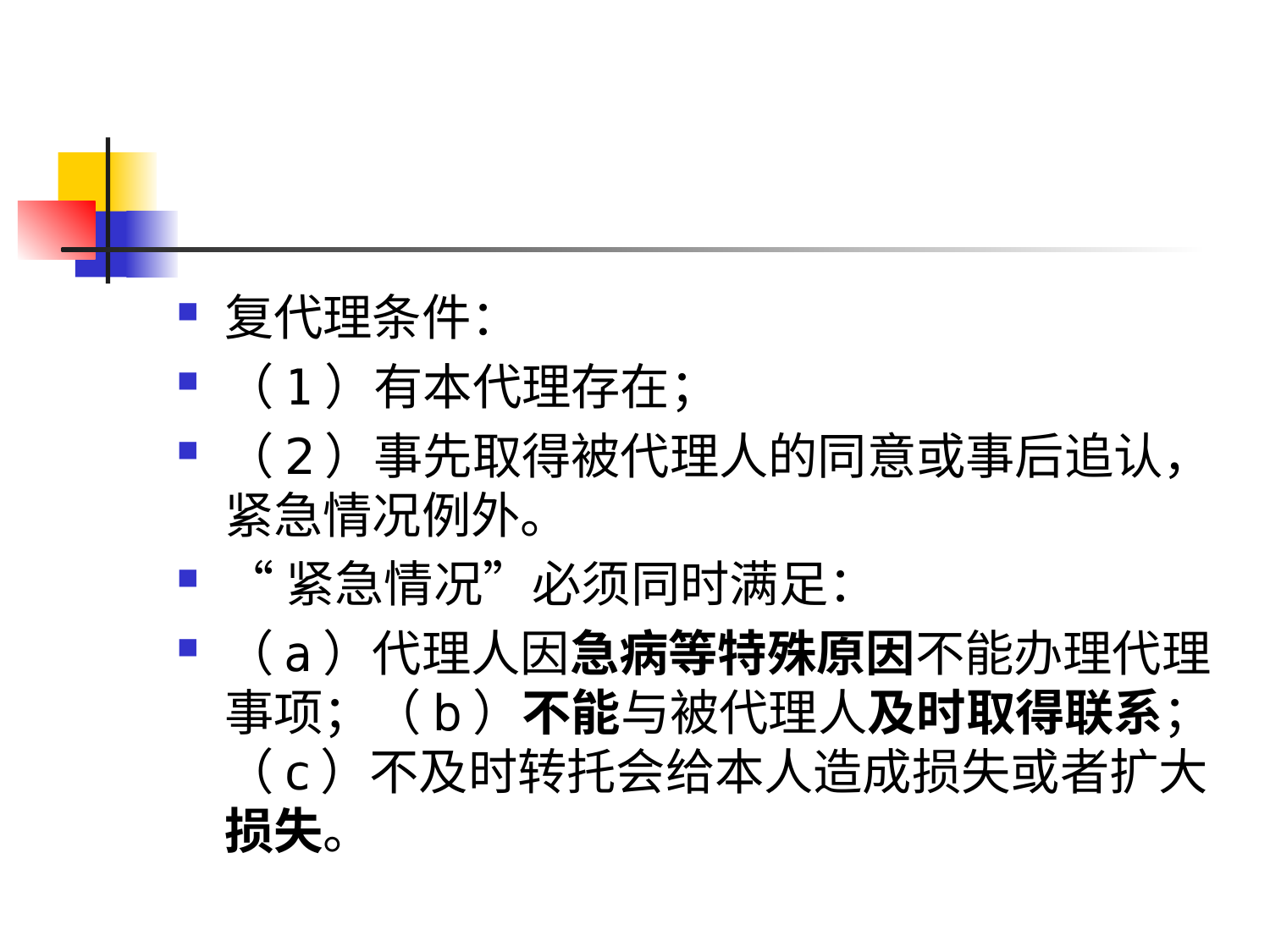

#
复代理条件：
（1）有本代理存在；
（2）事先取得被代理人的同意或事后追认，紧急情况例外。
“紧急情况”必须同时满足：
（a）代理人因急病等特殊原因不能办理代理事项；（b）不能与被代理人及时取得联系；（c）不及时转托会给本人造成损失或者扩大损失。